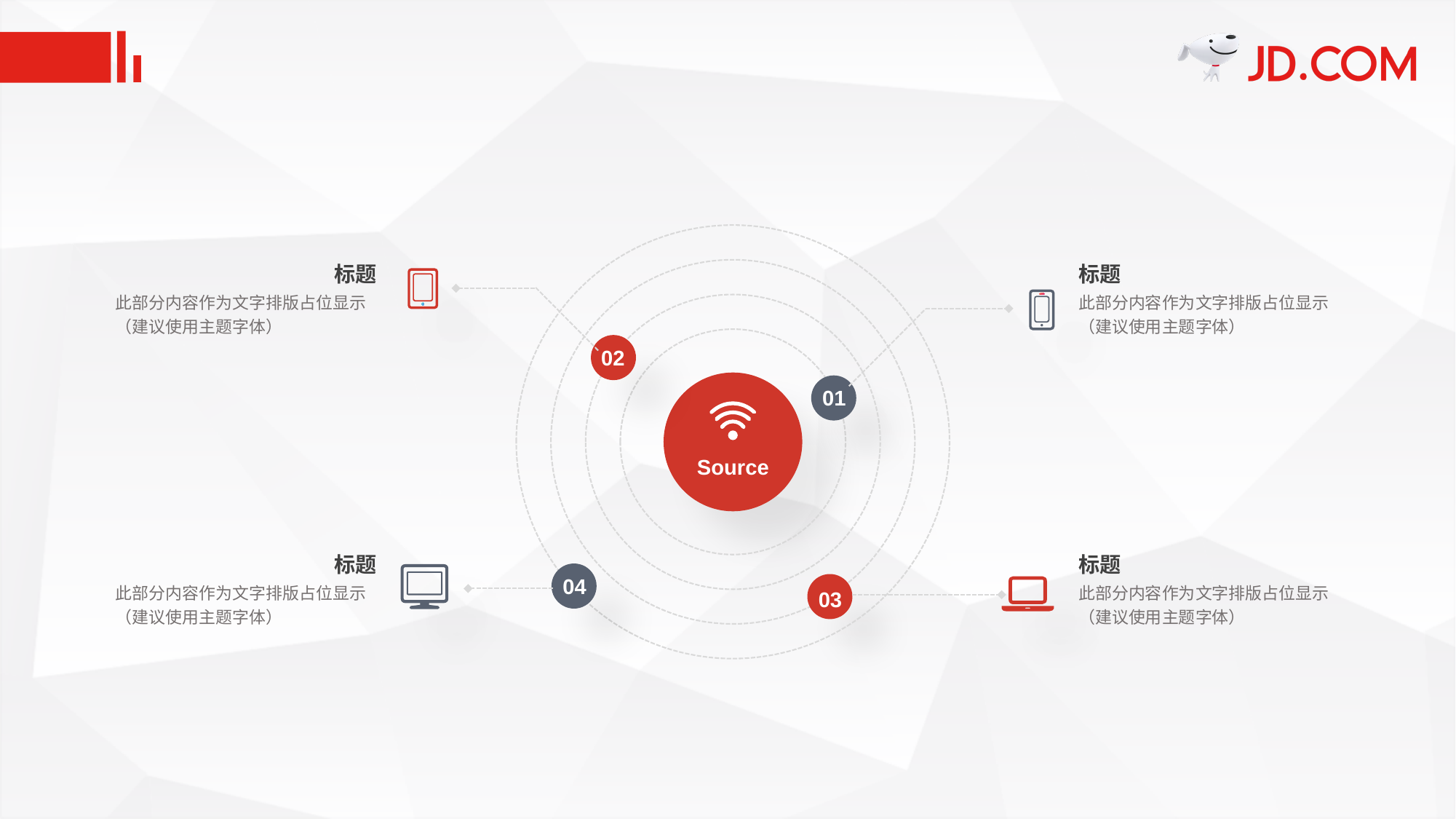

#

02

01

Source

04

03

标题
此部分内容作为文字排版占位显示
（建议使用主题字体）
标题
此部分内容作为文字排版占位显示
（建议使用主题字体）
标题
此部分内容作为文字排版占位显示
（建议使用主题字体）
标题
此部分内容作为文字排版占位显示
（建议使用主题字体）